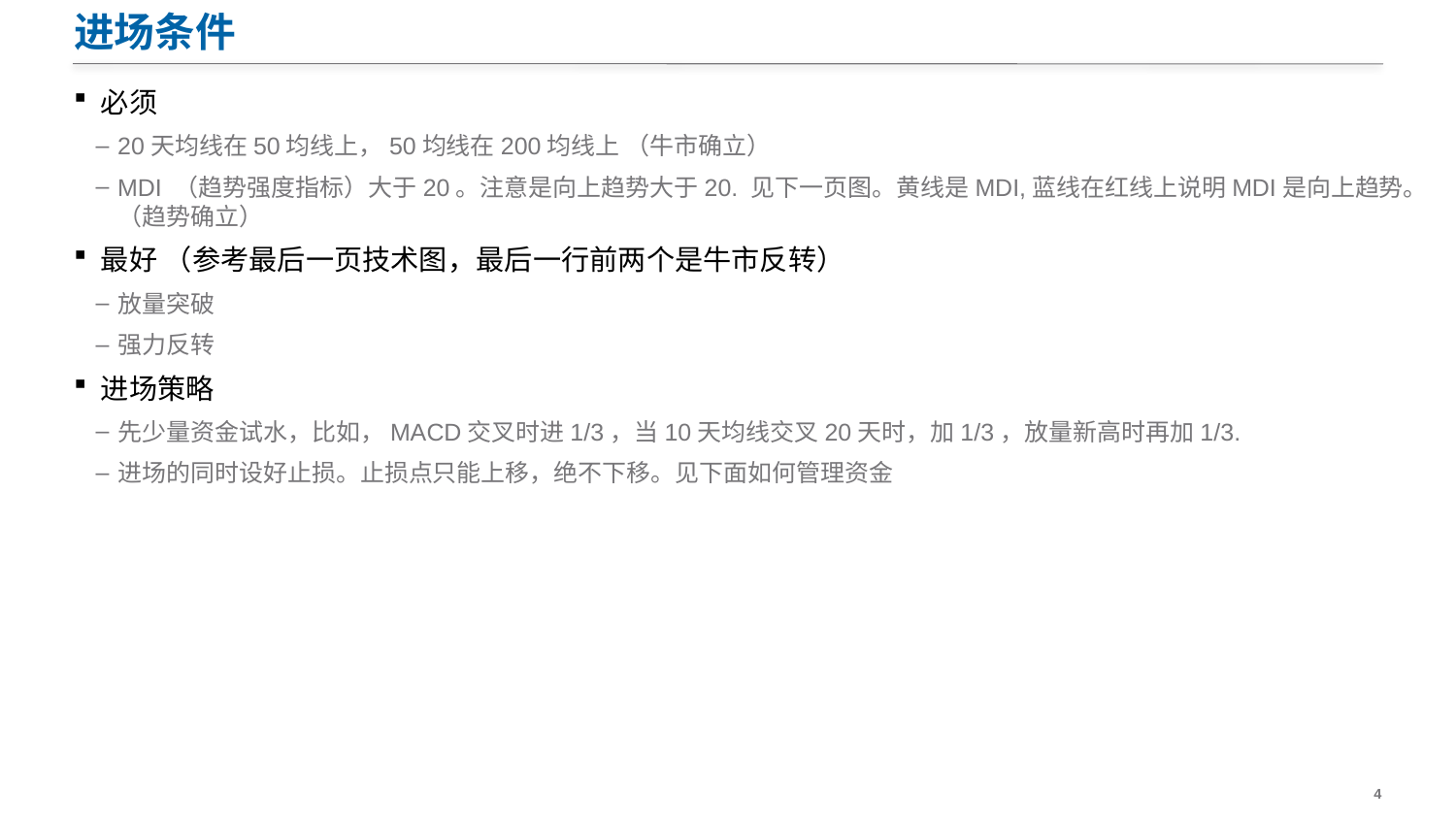

# 进场条件
必须
20天均线在50均线上，50均线在200均线上 （牛市确立）
MDI （趋势强度指标）大于20。注意是向上趋势大于20. 见下一页图。黄线是MDI,蓝线在红线上说明MDI是向上趋势。（趋势确立）
最好 （参考最后一页技术图，最后一行前两个是牛市反转）
放量突破
强力反转
进场策略
先少量资金试水，比如，MACD交叉时进1/3，当10天均线交叉20天时，加1/3，放量新高时再加1/3.
进场的同时设好止损。止损点只能上移，绝不下移。见下面如何管理资金